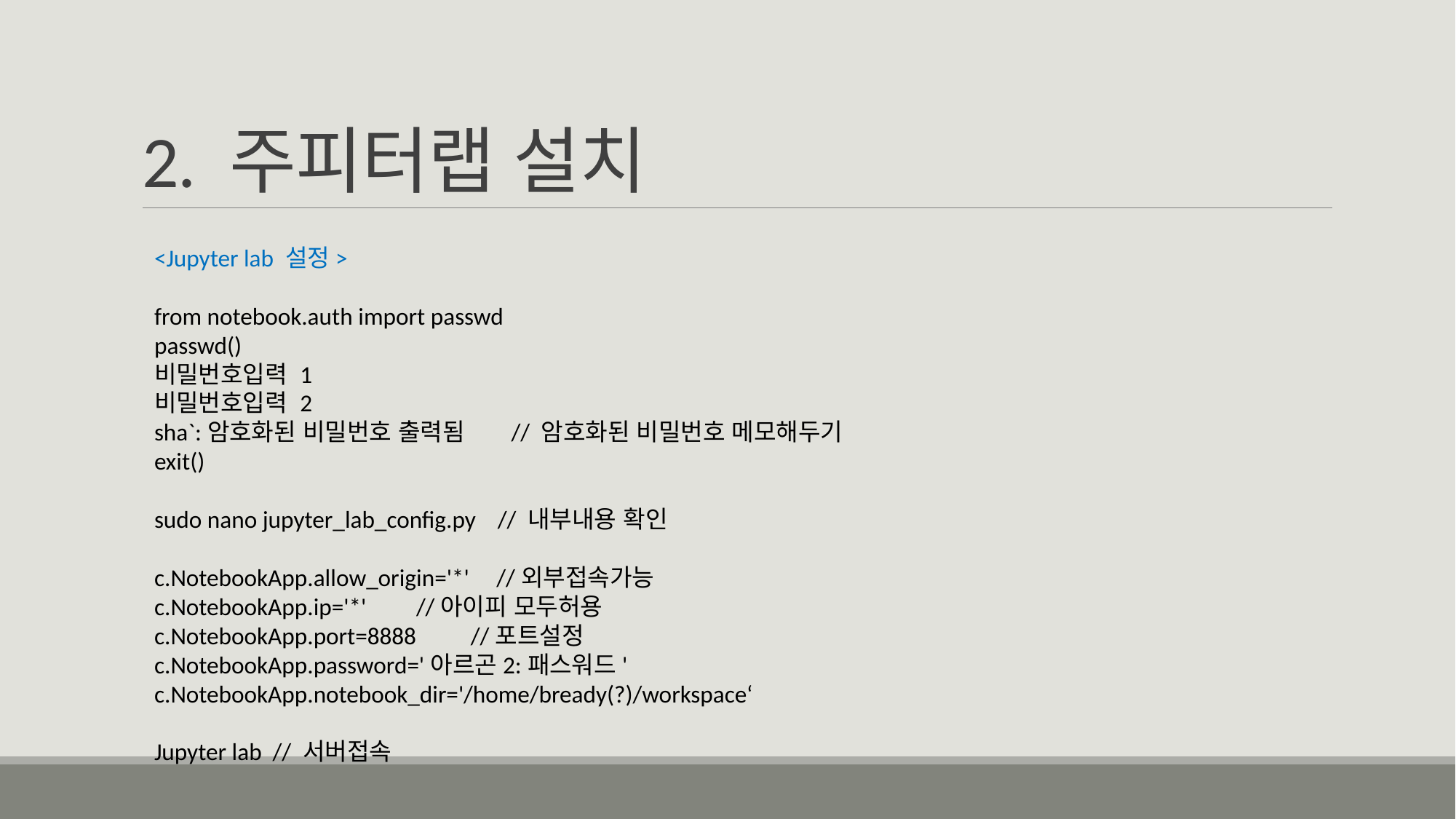

# 2. 주피터랩 설치
<Jupyter lab 설정>

from notebook.auth import passwd
passwd()
비밀번호입력 1
비밀번호입력 2
sha`:암호화된 비밀번호 출력됨      // 암호화된 비밀번호 메모해두기
exit()

sudo nano jupyter_lab_config.py    // 내부내용 확인

c.NotebookApp.allow_origin='*'     //외부접속가능
c.NotebookApp.ip='*'	        //아이피 모두허용
c.NotebookApp.port=8888          //포트설정
c.NotebookApp.password='아르곤2:패스워드'
c.NotebookApp.notebook_dir='/home/bready(?)/workspace‘

Jupyter lab  // 서버접속